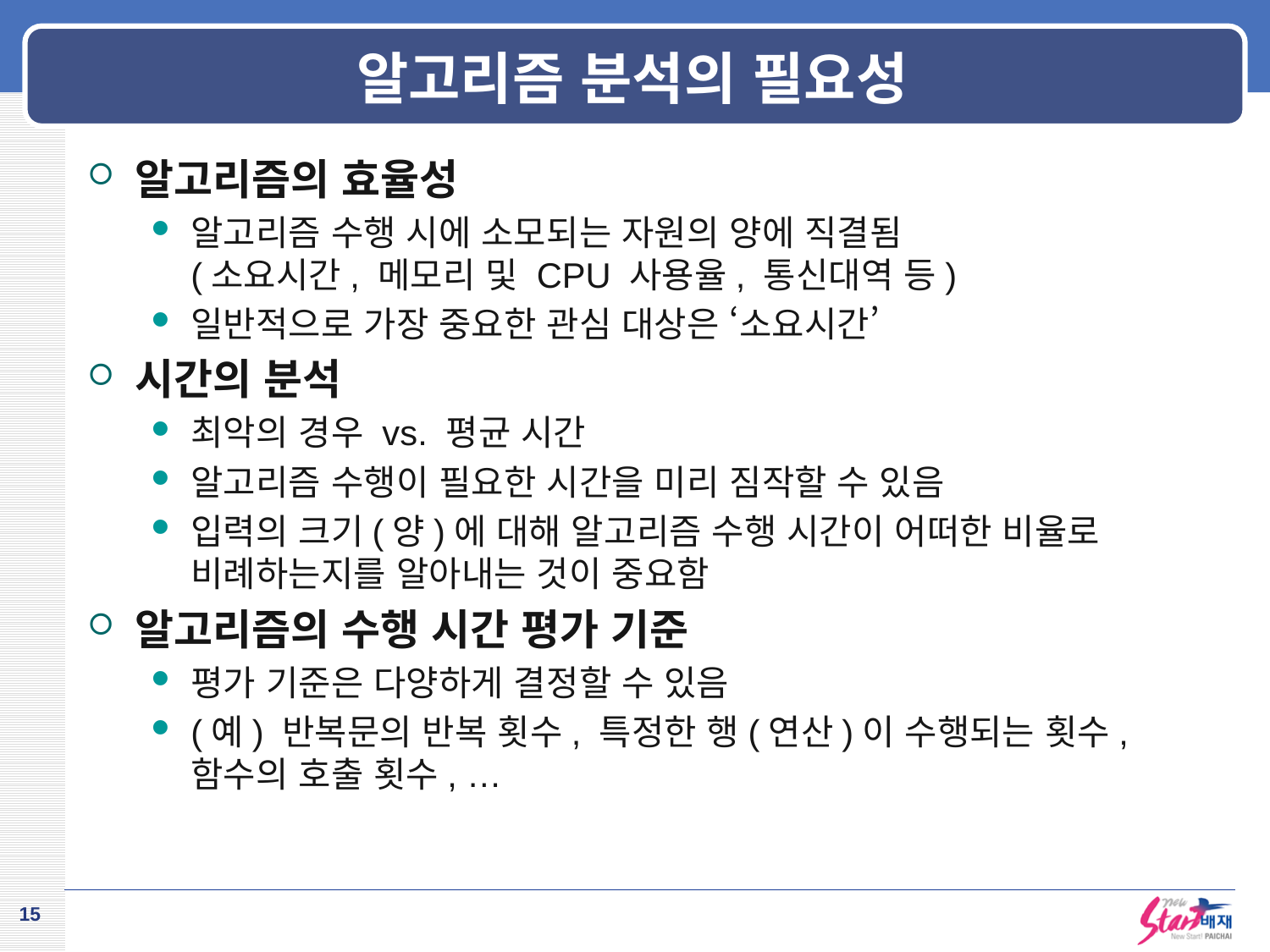

# 알고리즘 분석의 필요성
알고리즘의 효율성
알고리즘 수행 시에 소모되는 자원의 양에 직결됨
(소요시간, 메모리 및 CPU 사용율, 통신대역 등)
일반적으로 가장 중요한 관심 대상은 ‘소요시간’
시간의 분석
최악의 경우 vs. 평균 시간
알고리즘 수행이 필요한 시간을 미리 짐작할 수 있음
입력의 크기(양)에 대해 알고리즘 수행 시간이 어떠한 비율로 비례하는지를 알아내는 것이 중요함
알고리즘의 수행 시간 평가 기준
평가 기준은 다양하게 결정할 수 있음
(예) 반복문의 반복 횟수, 특정한 행(연산)이 수행되는 횟수, 함수의 호출 횟수, …
15